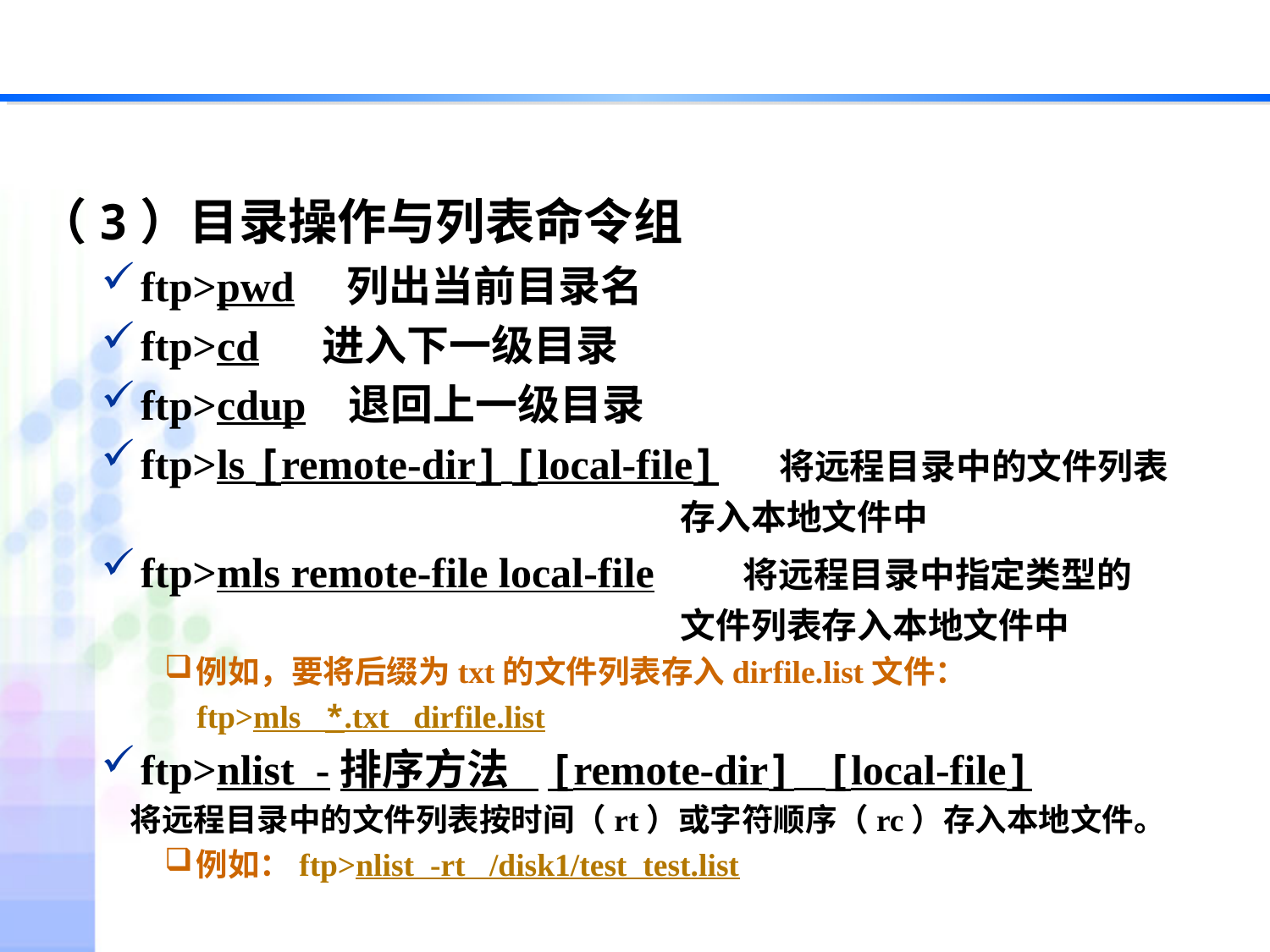

#
（3）目录操作与列表命令组
ftp>pwd    列出当前目录名
ftp>cd     进入下一级目录
ftp>cdup   退回上一级目录
ftp>ls [remote-dir] [local-file]  将远程目录中的文件列表
                                                                       存入本地文件中
ftp>mls remote-file local-file         将远程目录中指定类型的
                                                                       文件列表存入本地文件中
例如，要将后缀为txt的文件列表存入dirfile.list文件：
    ftp>mls   *.txt   dirfile.list
ftp>nlist  -排序方法   [remote-dir]   [local-file]
   将远程目录中的文件列表按时间（rt）或字符顺序（rc）存入本地文件。
例如：ftp>nlist  -rt   /disk1/test  test.list